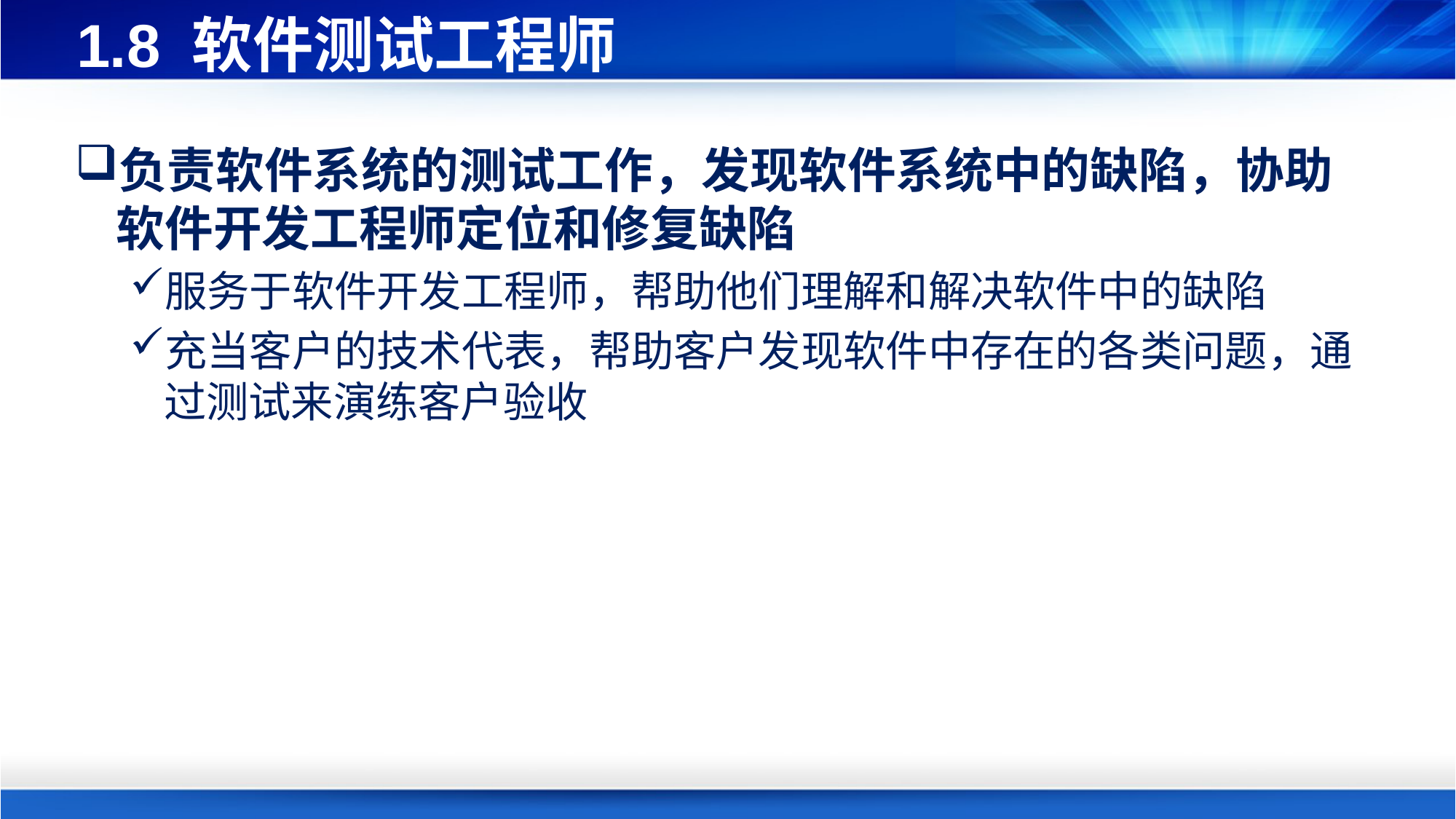

# 1.8 软件测试工程师
负责软件系统的测试工作，发现软件系统中的缺陷，协助软件开发工程师定位和修复缺陷
服务于软件开发工程师，帮助他们理解和解决软件中的缺陷
充当客户的技术代表，帮助客户发现软件中存在的各类问题，通过测试来演练客户验收